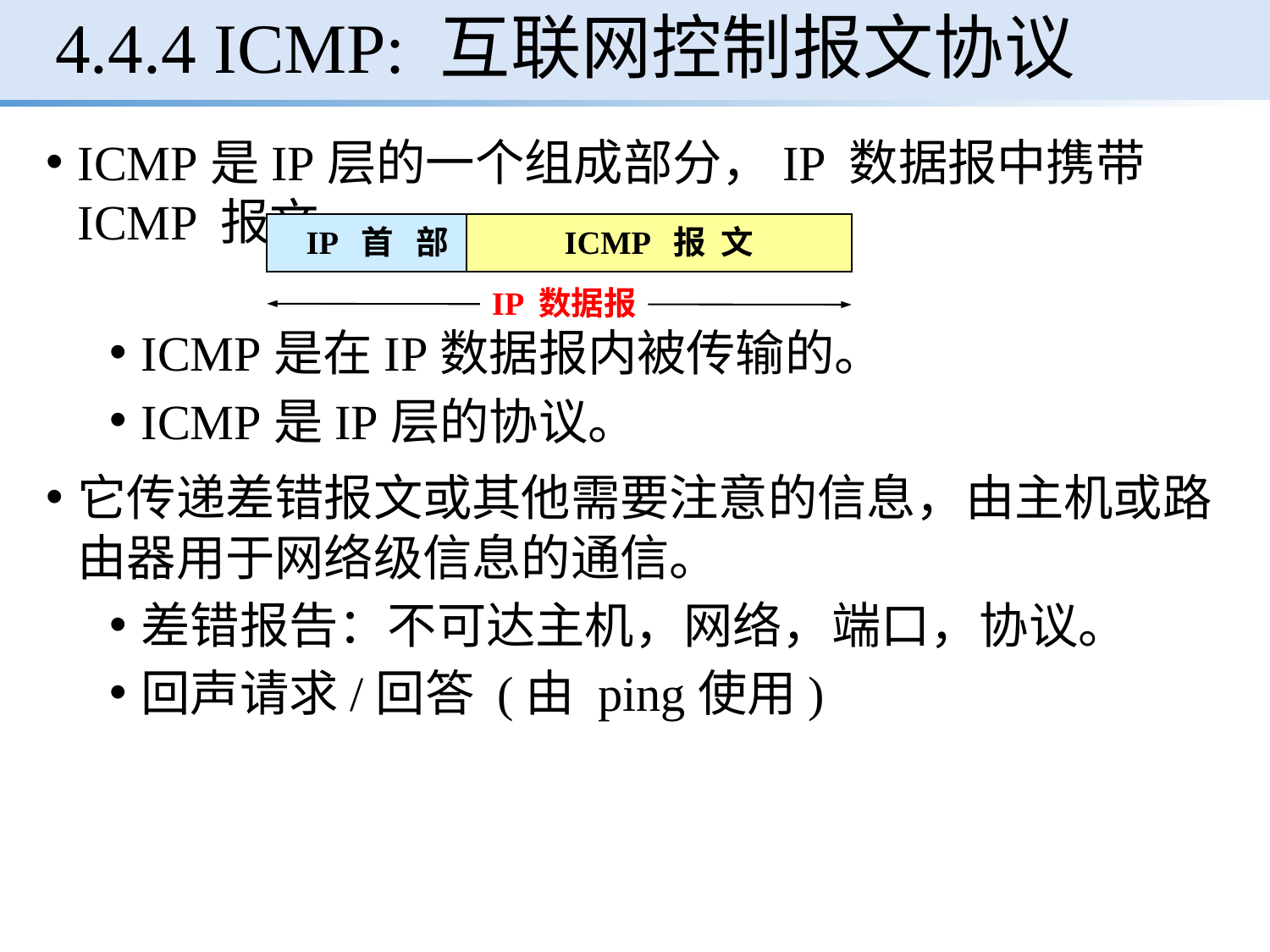

# 4.4.4 ICMP: 互联网控制报文协议
ICMP是IP层的一个组成部分，IP 数据报中携带ICMP 报文。
ICMP是在IP数据报内被传输的。
ICMP是IP层的协议。
它传递差错报文或其他需要注意的信息，由主机或路由器用于网络级信息的通信。
差错报告：不可达主机，网络，端口，协议。
回声请求/回答 (由 ping使用)

IP  首   部
ICMP  报  文
IP 数据报